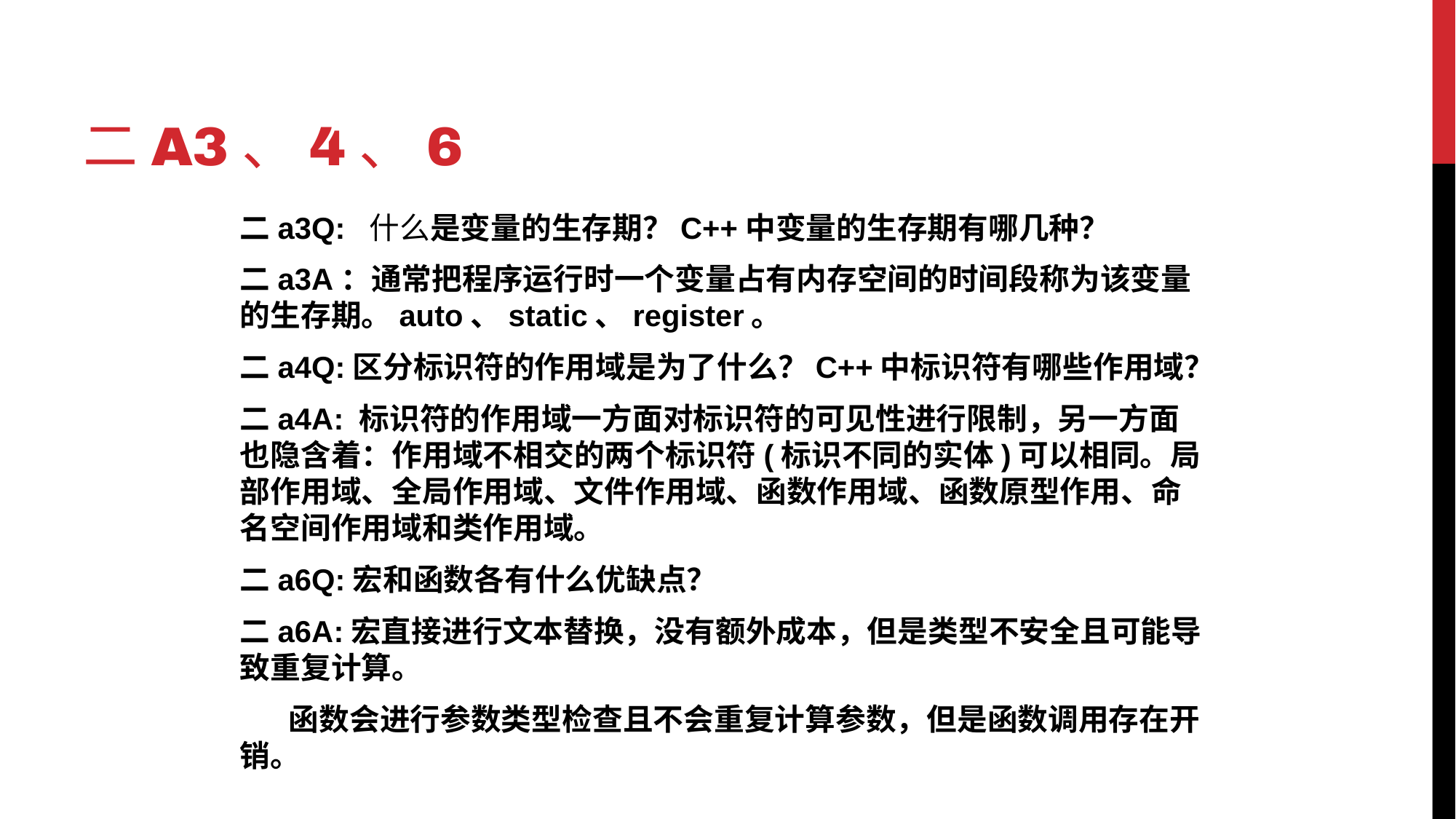

# 二A3、4、6
二a3Q:  什么是变量的生存期？C++中变量的生存期有哪几种？
二a3A：通常把程序运行时一个变量占有内存空间的时间段称为该变量的生存期。auto、static、register。
二a4Q:区分标识符的作用域是为了什么？C++中标识符有哪些作用域？
二a4A: 标识符的作用域一方面对标识符的可见性进行限制，另一方面也隐含着：作用域不相交的两个标识符(标识不同的实体)可以相同。局部作用域、全局作用域、文件作用域、函数作用域、函数原型作用、命名空间作用域和类作用域。
二a6Q:宏和函数各有什么优缺点？
二a6A:宏直接进行文本替换，没有额外成本，但是类型不安全且可能导致重复计算。
      函数会进行参数类型检查且不会重复计算参数，但是函数调用存在开销。